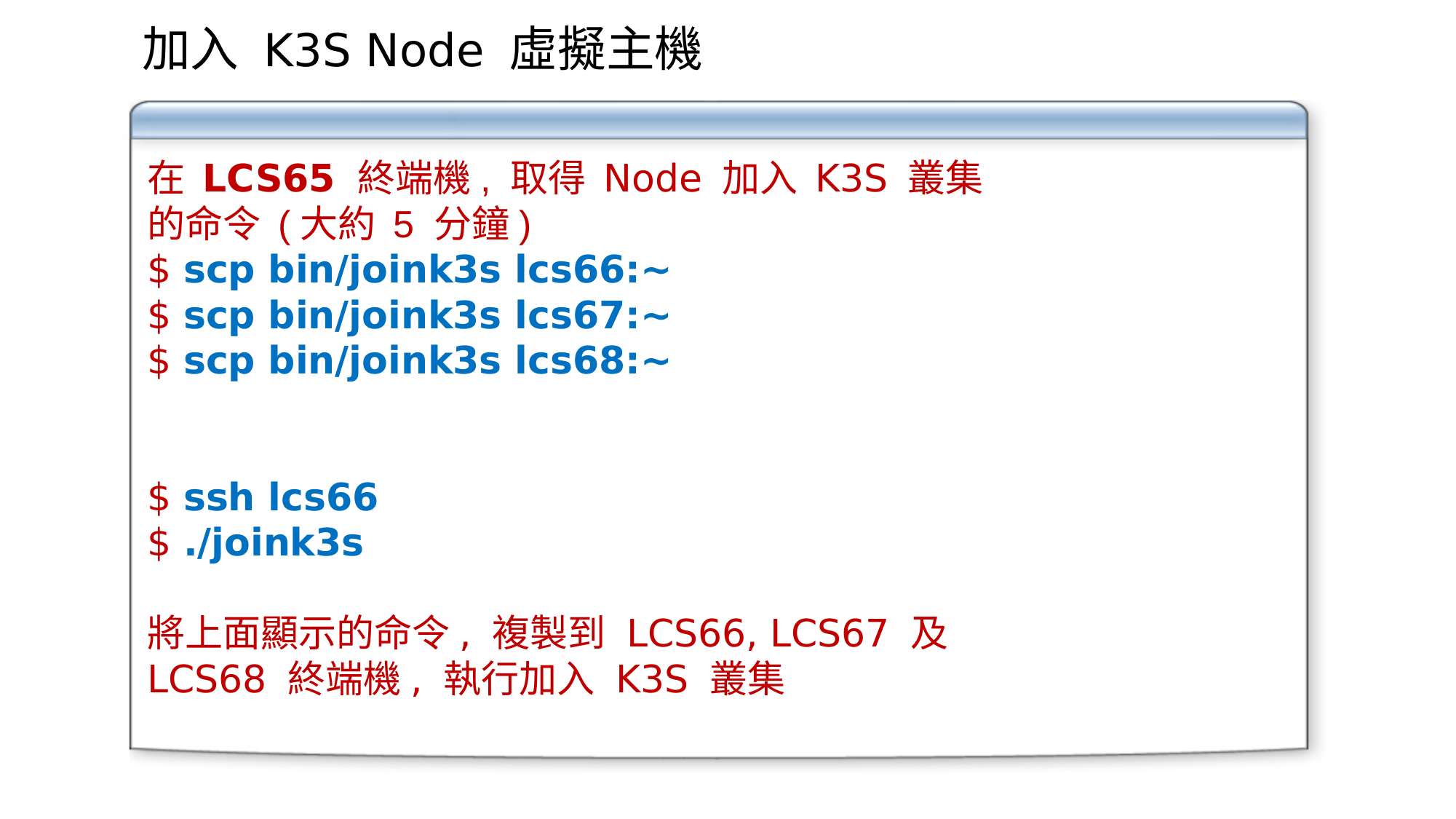

加入 K3S Node 虛擬主機
在 LCS65 終端機, 取得 Node 加入 K3S 叢集的命令 (大約 5 分鐘)
$ scp bin/joink3s lcs66:~
$ scp bin/joink3s lcs67:~
$ scp bin/joink3s lcs68:~

$ ssh lcs66
$ ./joink3s

將上面顯示的命令, 複製到 LCS66, LCS67 及 LCS68 終端機, 執行加入 K3S 叢集